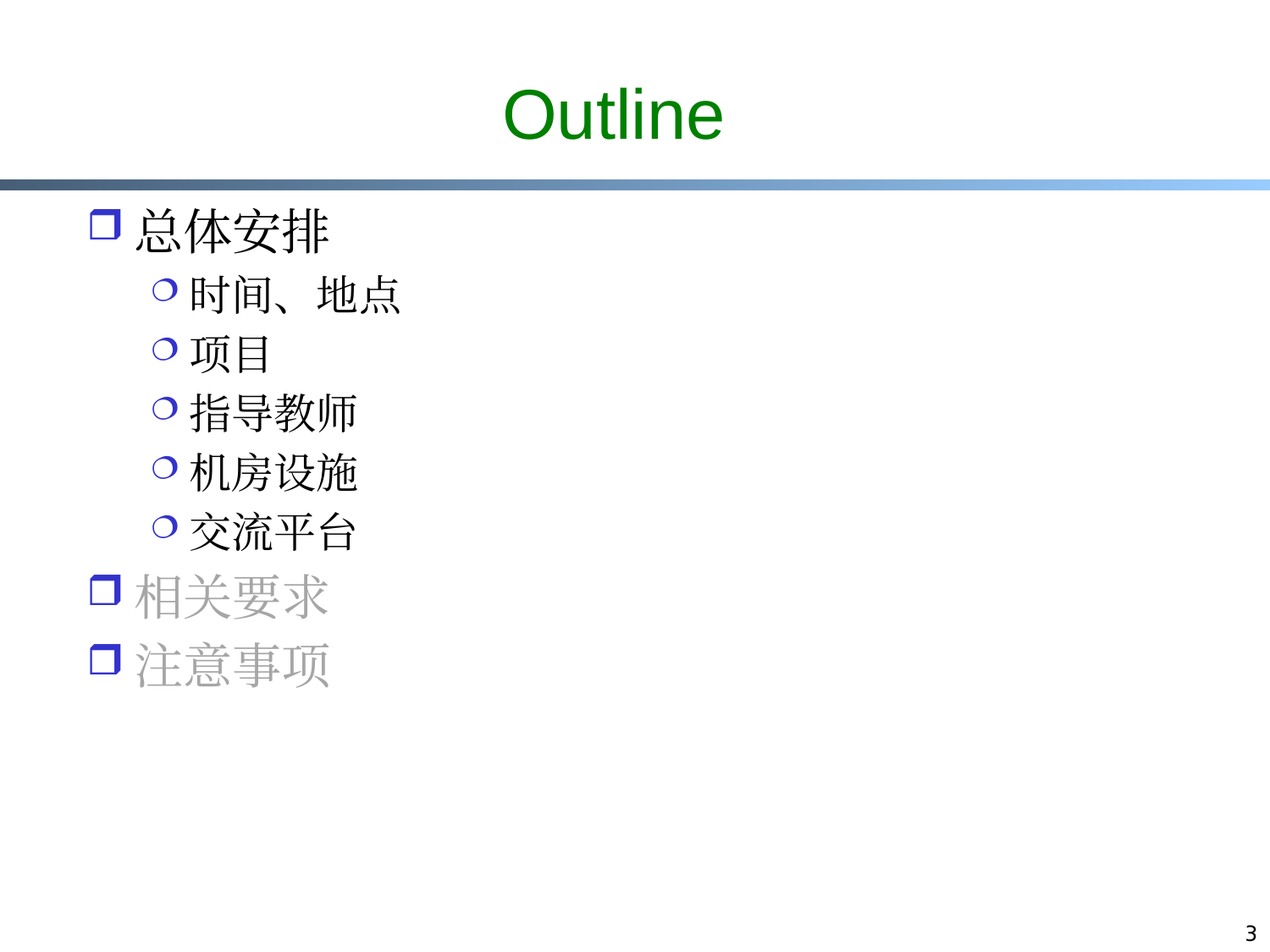

# Outline
总体安排
时间、地点
项目
指导教师
机房设施
交流平台
相关要求
注意事项
3